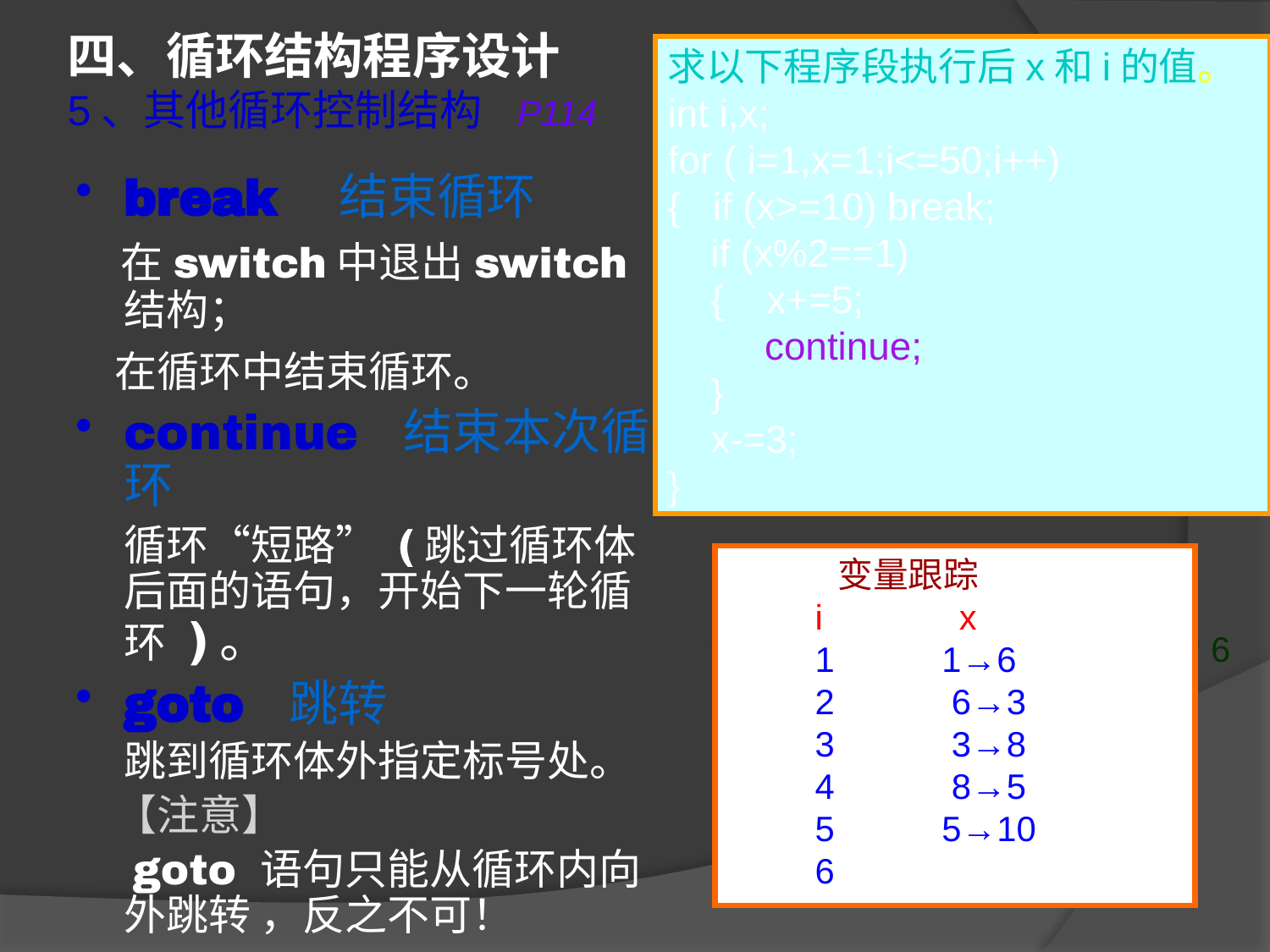

四、循环结构程序设计
5、其他循环控制结构   P114
求以下程序段执行后x和i的值。
int i,x;
for ( i=1,x=1;i<=50;i++)
{   if (x>=10) break;
    if (x%2==1)
    {    x+=5;
         continue;
    }
    x-=3;
}
break   结束循环
   在switch中退出switch结构；
   在循环中结束循环。
continue  结束本次循环
    循环“短路” (跳过循环体后面的语句，开始下一轮循环 )。
goto  跳转
    跳到循环体外指定标号处。
   【注意】
    goto 语句只能从循环内向外跳转 ，反之不可！
             变量跟踪
         i              x
         1           1→6
         2            6→3
         3            3→8
         4            8→5
         5           5→10
         6
结果：x的值为10，i的值为6